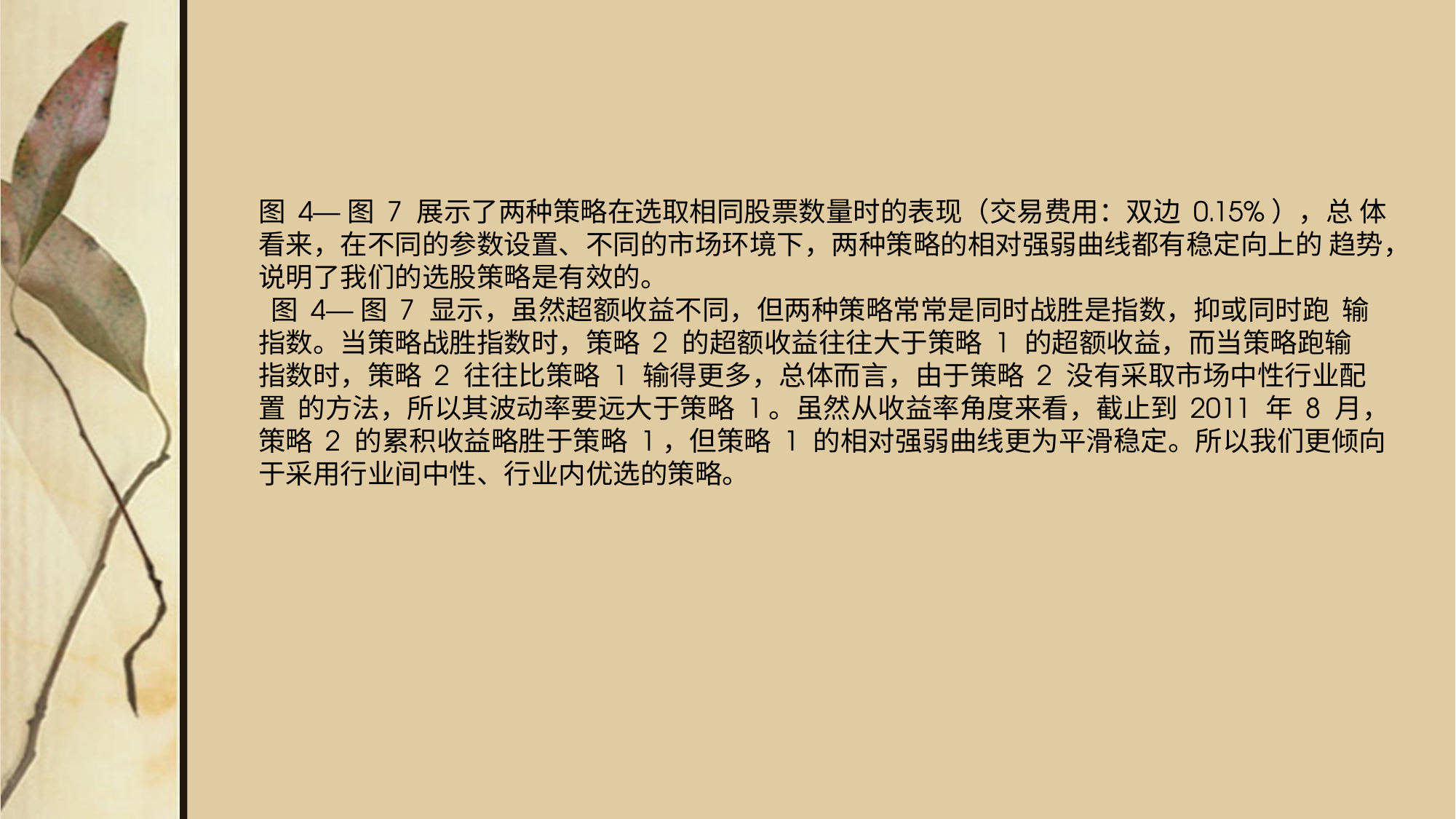

图 4—图 7 展示了两种策略在选取相同股票数量时的表现（交易费用：双边 0.15%），总 体看来，在不同的参数设置、不同的市场环境下，两种策略的相对强弱曲线都有稳定向上的 趋势，说明了我们的选股策略是有效的。
 图 4—图 7 显示，虽然超额收益不同，但两种策略常常是同时战胜是指数，抑或同时跑  输指数。当策略战胜指数时，策略 2 的超额收益往往大于策略 1 的超额收益，而当策略跑输  指数时，策略 2 往往比策略 1 输得更多，总体而言，由于策略 2 没有采取市场中性行业配置  的方法，所以其波动率要远大于策略 1。虽然从收益率角度来看，截止到 2011 年 8 月，策略 2 的累积收益略胜于策略 1，但策略 1 的相对强弱曲线更为平滑稳定。所以我们更倾向于采用行业间中性、行业内优选的策略。